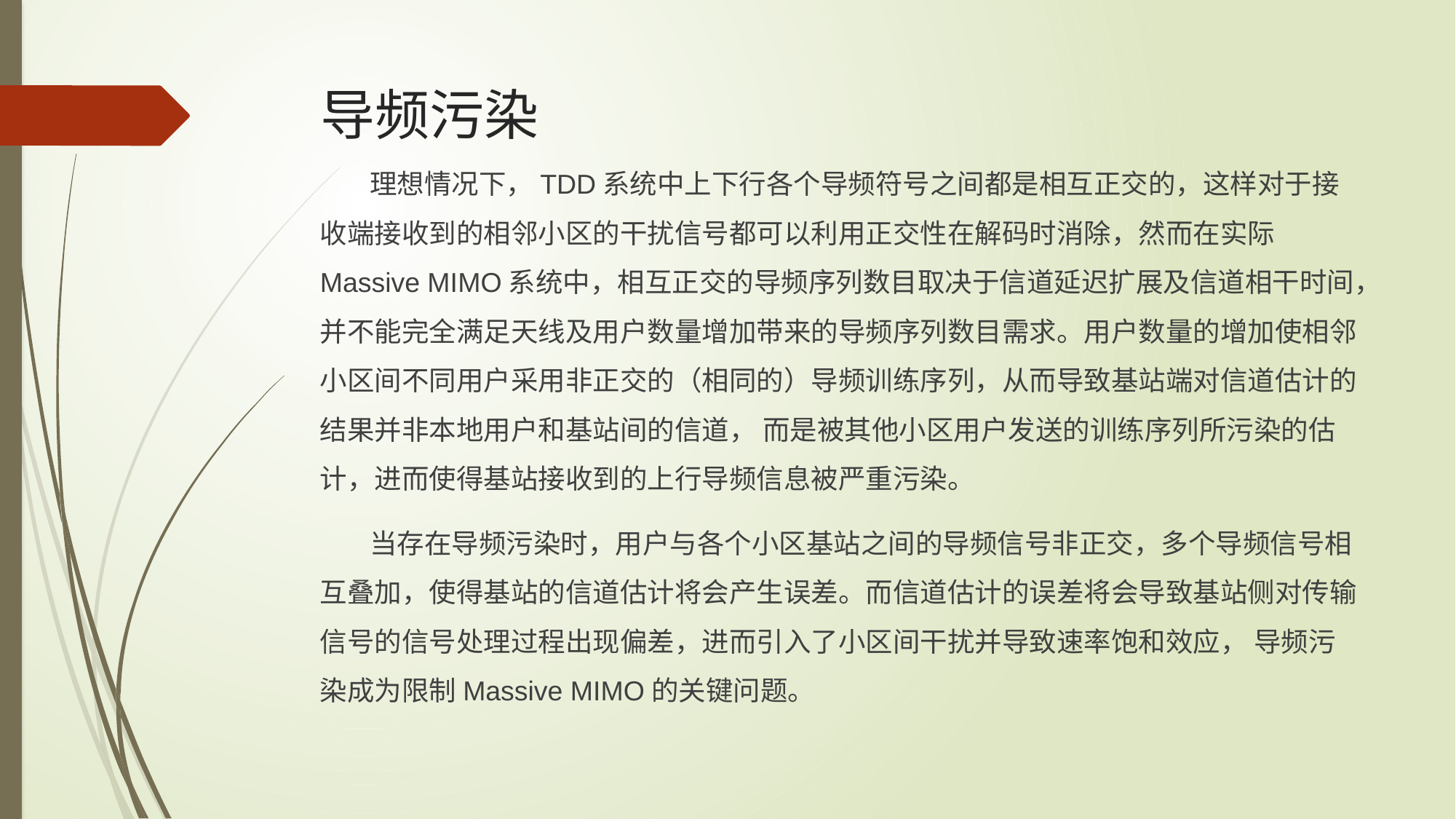

# 导频污染
       理想情况下，TDD系统中上下行各个导频符号之间都是相互正交的，这样对于接收端接收到的相邻小区的干扰信号都可以利用正交性在解码时消除，然而在实际Massive MIMO系统中，相互正交的导频序列数目取决于信道延迟扩展及信道相干时间，并不能完全满足天线及用户数量增加带来的导频序列数目需求。用户数量的增加使相邻小区间不同用户采用非正交的（相同的）导频训练序列，从而导致基站端对信道估计的结果并非本地用户和基站间的信道， 而是被其他小区用户发送的训练序列所污染的估计，进而使得基站接收到的上行导频信息被严重污染。
       当存在导频污染时，用户与各个小区基站之间的导频信号非正交，多个导频信号相互叠加，使得基站的信道估计将会产生误差。而信道估计的误差将会导致基站侧对传输信号的信号处理过程出现偏差，进而引入了小区间干扰并导致速率饱和效应， 导频污染成为限制Massive MIMO的关键问题。